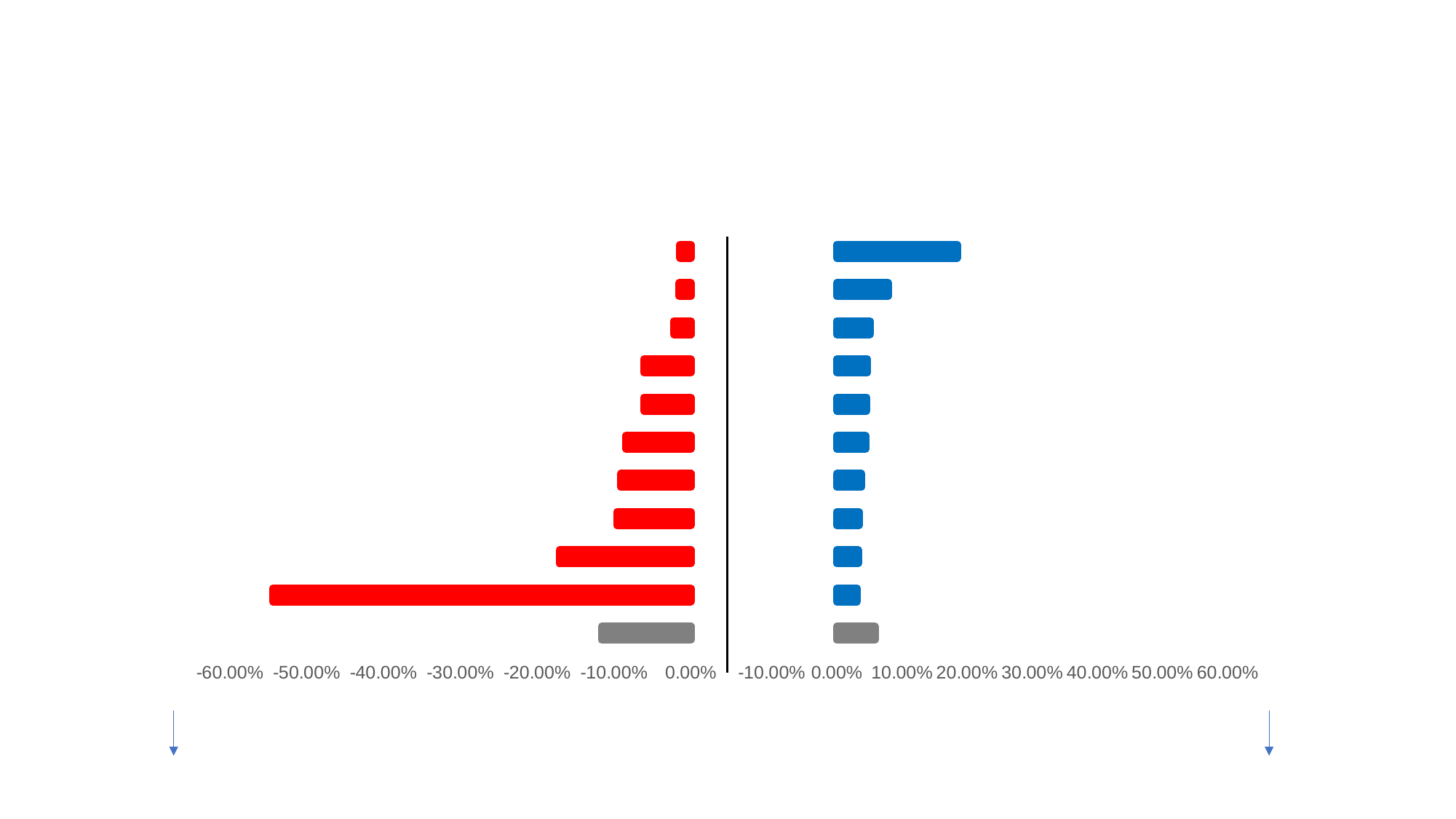

### Chart

| Category | 감소율 |
|---|---|
| 평균 | -0.1159 |
| 학교급식비 | -0.544 |
| 이러닝이용료 | -0.171 |
| 병원검사료 | -0.096 |
| 승용차임차료 | -0.091 |
| 가전제품렌탈비 | -0.084 |
| 해외단체여행비 | -0.061 |
| 호텔숙박료 | -0.061 |
| 콘도이용료 | -0.022 |
| 주차료 | -0.015 |
| 여관숙박료 | -0.014 |

### Chart

| Category | 증가율 |
|---|---|
| 평균 | 0.0588 |
| 설비수리비 | 0.031 |
| 휴대전화기수리비 | 0.033 |
| 시험응시료 | 0.034 |
| 세차료 | 0.038 |
| 가전제품수리비 | 0.044 |
| 자동차보험료 | 0.046 |
| 여객선료 | 0.047 |
| 공동주택관리비 | 0.051 |
| 보험서비스료 | 0.079 |
| 휴양시설이용료 | 0.185 |